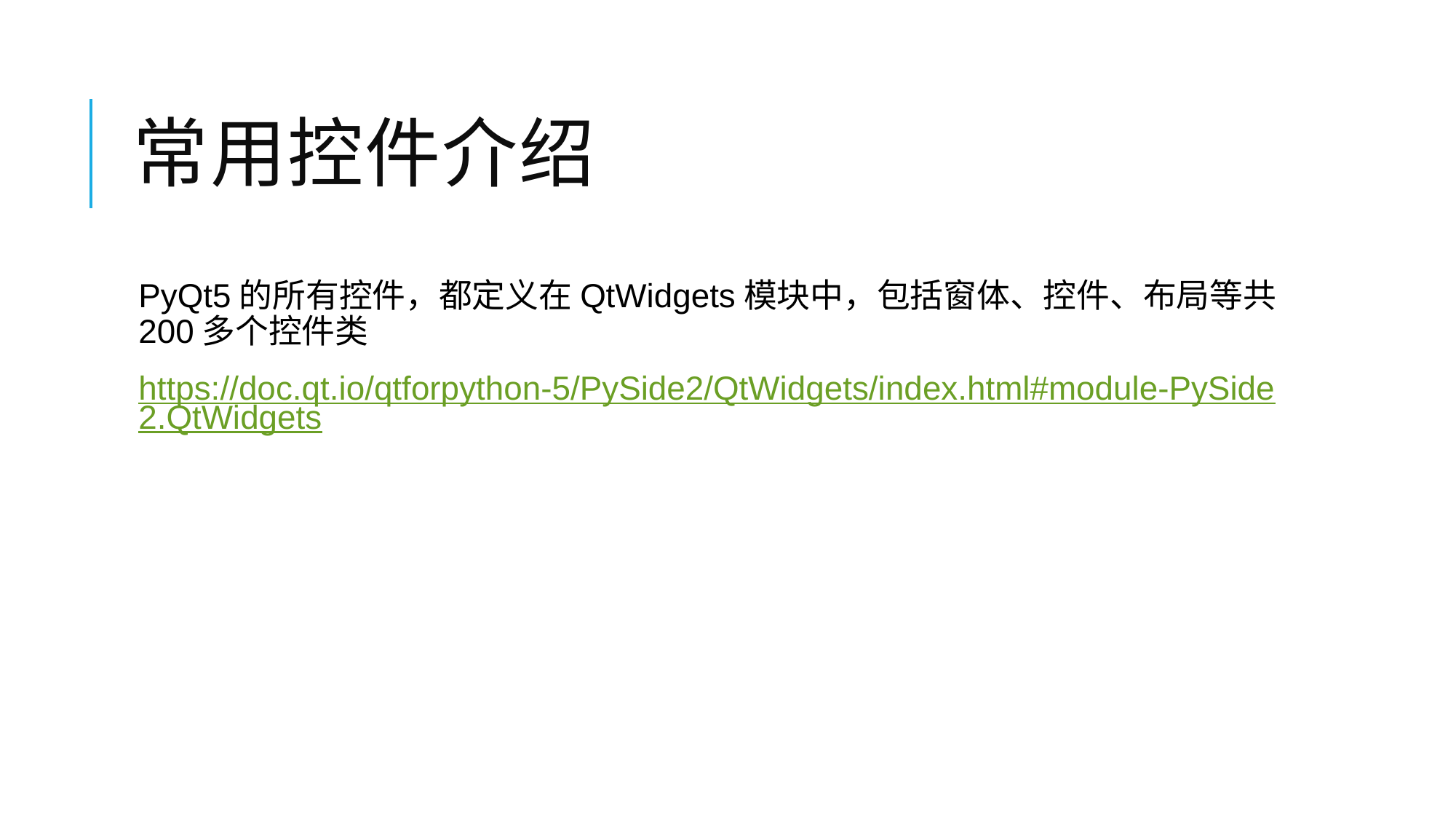

# 常用控件介绍
PyQt5的所有控件，都定义在QtWidgets模块中，包括窗体、控件、布局等共200多个控件类
https://doc.qt.io/qtforpython-5/PySide2/QtWidgets/index.html#module-PySide2.QtWidgets